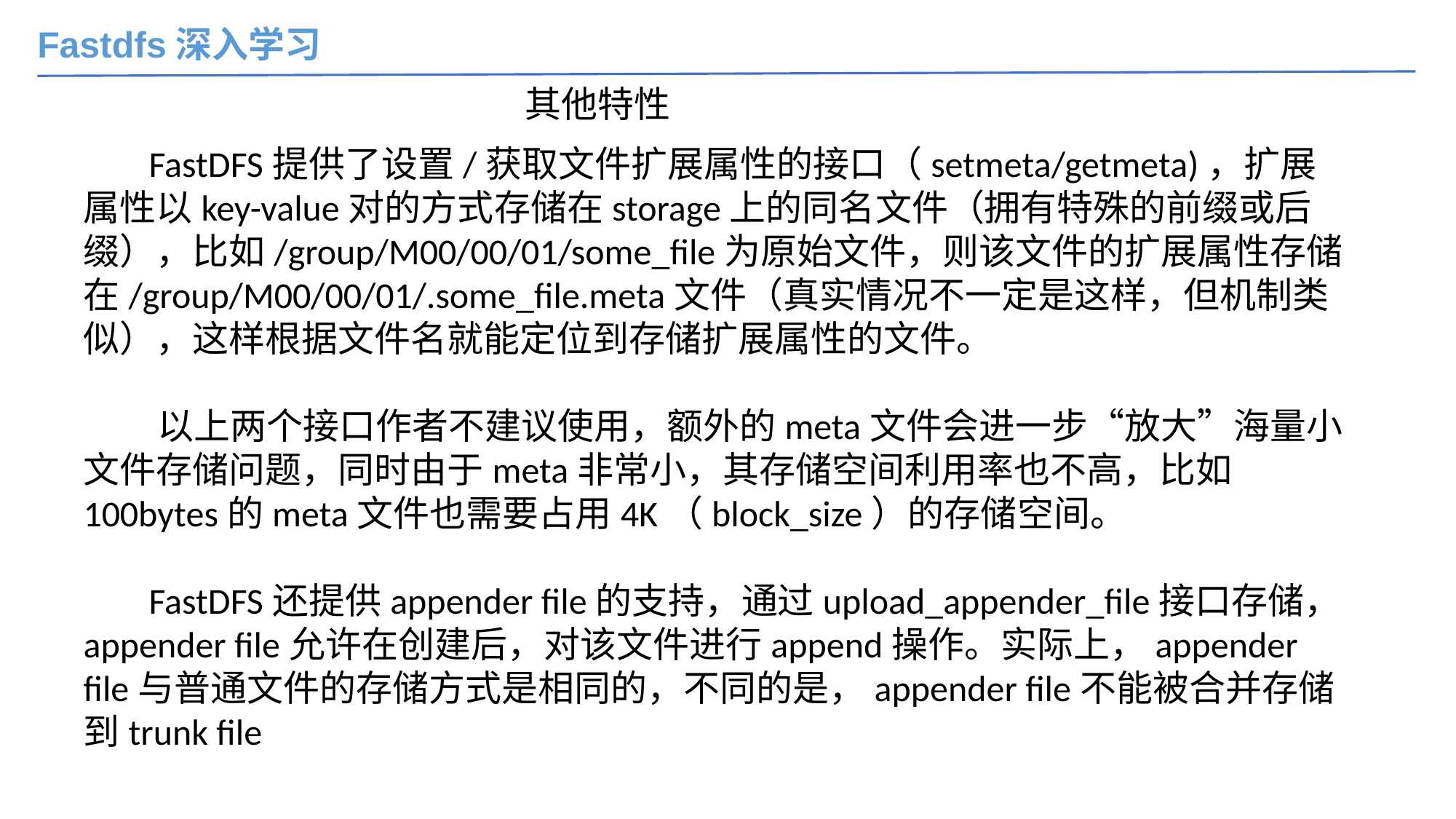

Fastdfs深入学习
其他特性
        FastDFS提供了设置/获取文件扩展属性的接口（setmeta/getmeta)，扩展属性以key-value对的方式存储在storage上的同名文件（拥有特殊的前缀或后缀），比如/group/M00/00/01/some_file为原始文件，则该文件的扩展属性存储在/group/M00/00/01/.some_file.meta文件（真实情况不一定是这样，但机制类似），这样根据文件名就能定位到存储扩展属性的文件。

        以上两个接口作者不建议使用，额外的meta文件会进一步“放大”海量小文件存储问题，同时由于meta非常小，其存储空间利用率也不高，比如100bytes的meta文件也需要占用4K（block_size）的存储空间。

        FastDFS还提供appender file的支持，通过upload_appender_file接口存储，appender file允许在创建后，对该文件进行append操作。实际上，appender file与普通文件的存储方式是相同的，不同的是，appender file不能被合并存储到trunk file